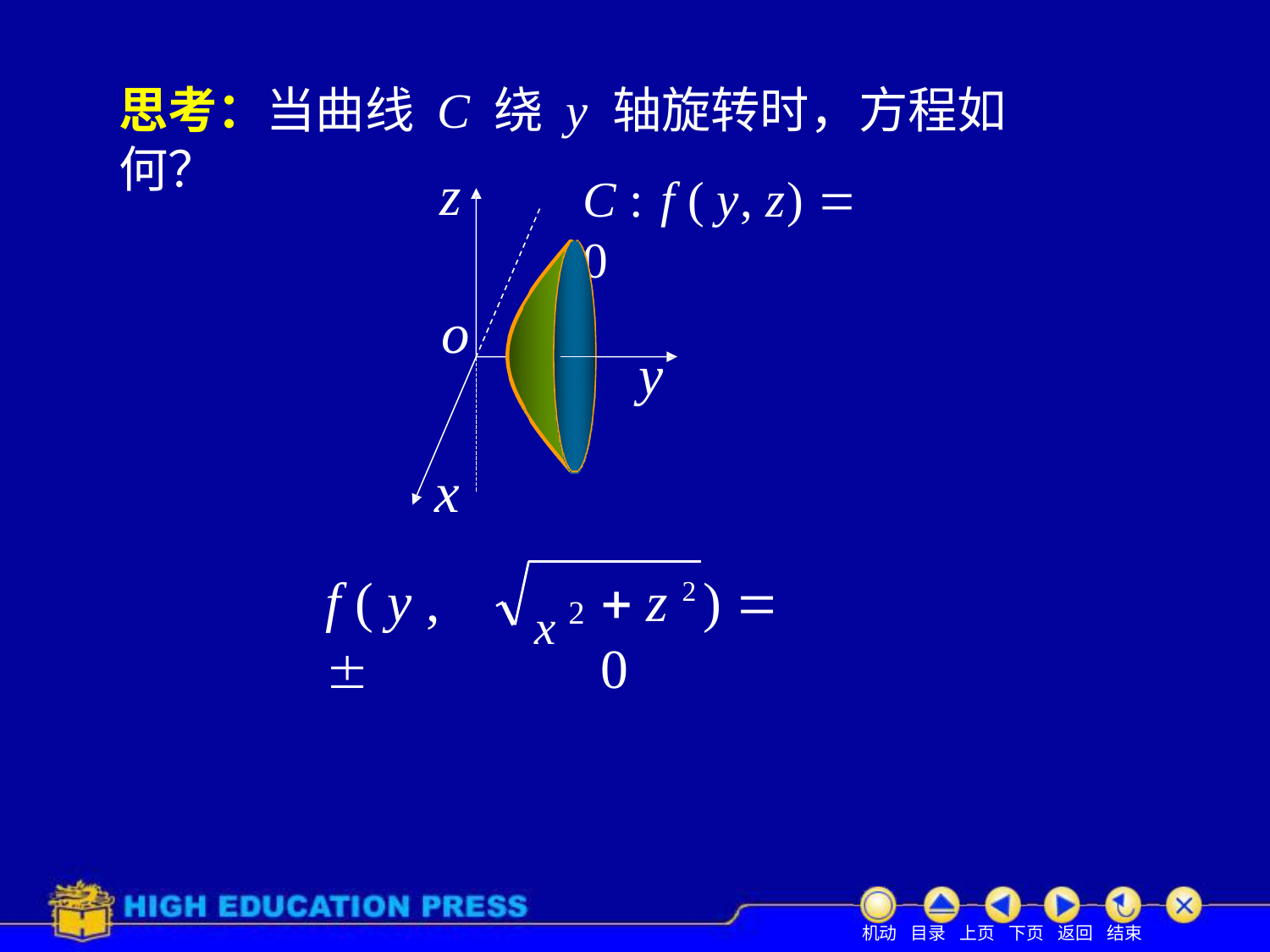

思考：当曲线 C 绕 y 轴旋转时，方程如何？
z
C : f ( y, z) = 0

o
y

x
x 2

f ( y , ±
+ z 2 ) = 0

机动 目录 上页 下页 返回 结束